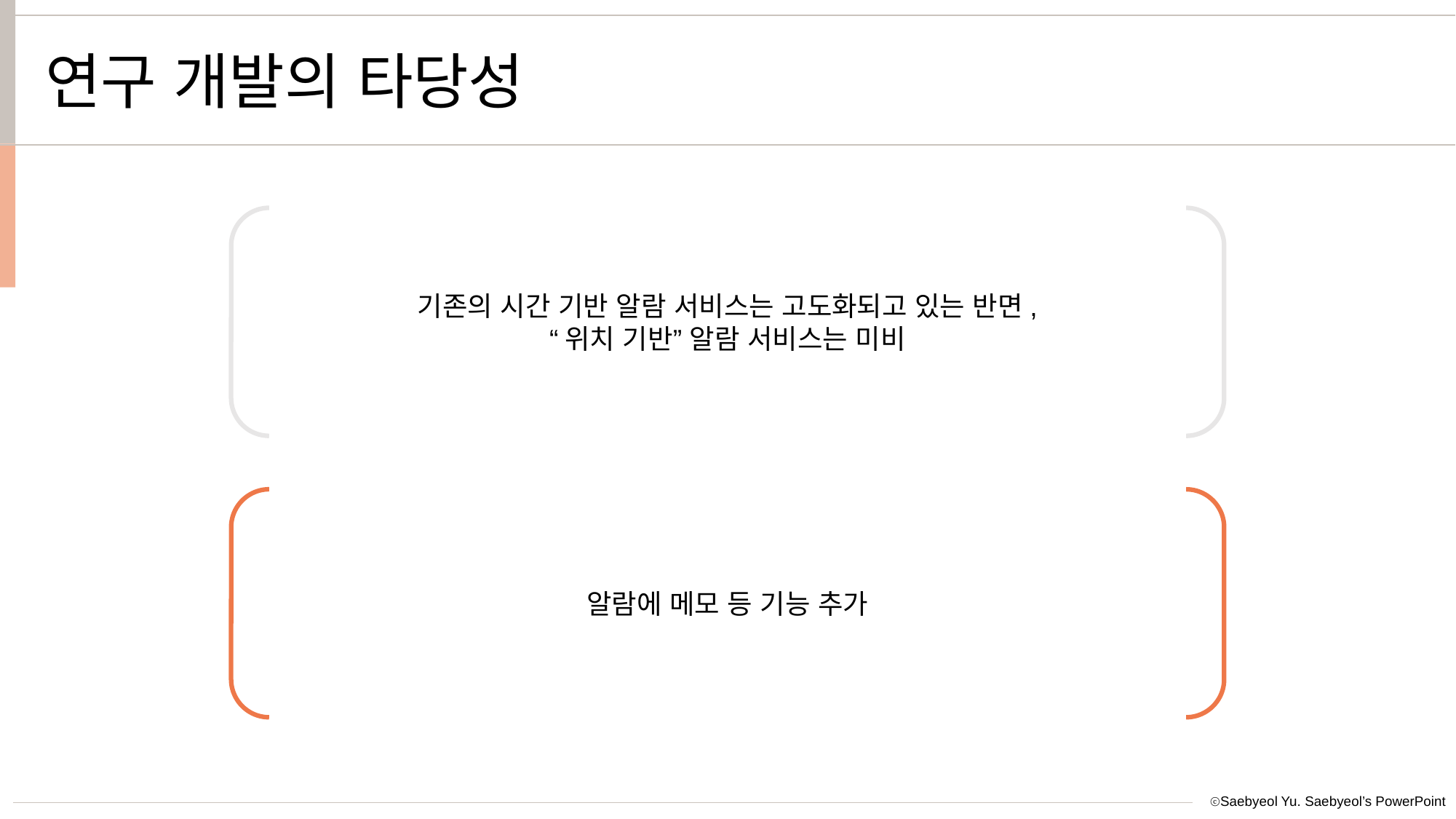

연구 개발의 타당성

기존의 시간 기반 알람 서비스는 고도화되고 있는 반면,
“위치 기반” 알람 서비스는 미비

알람에 메모 등 기능 추가